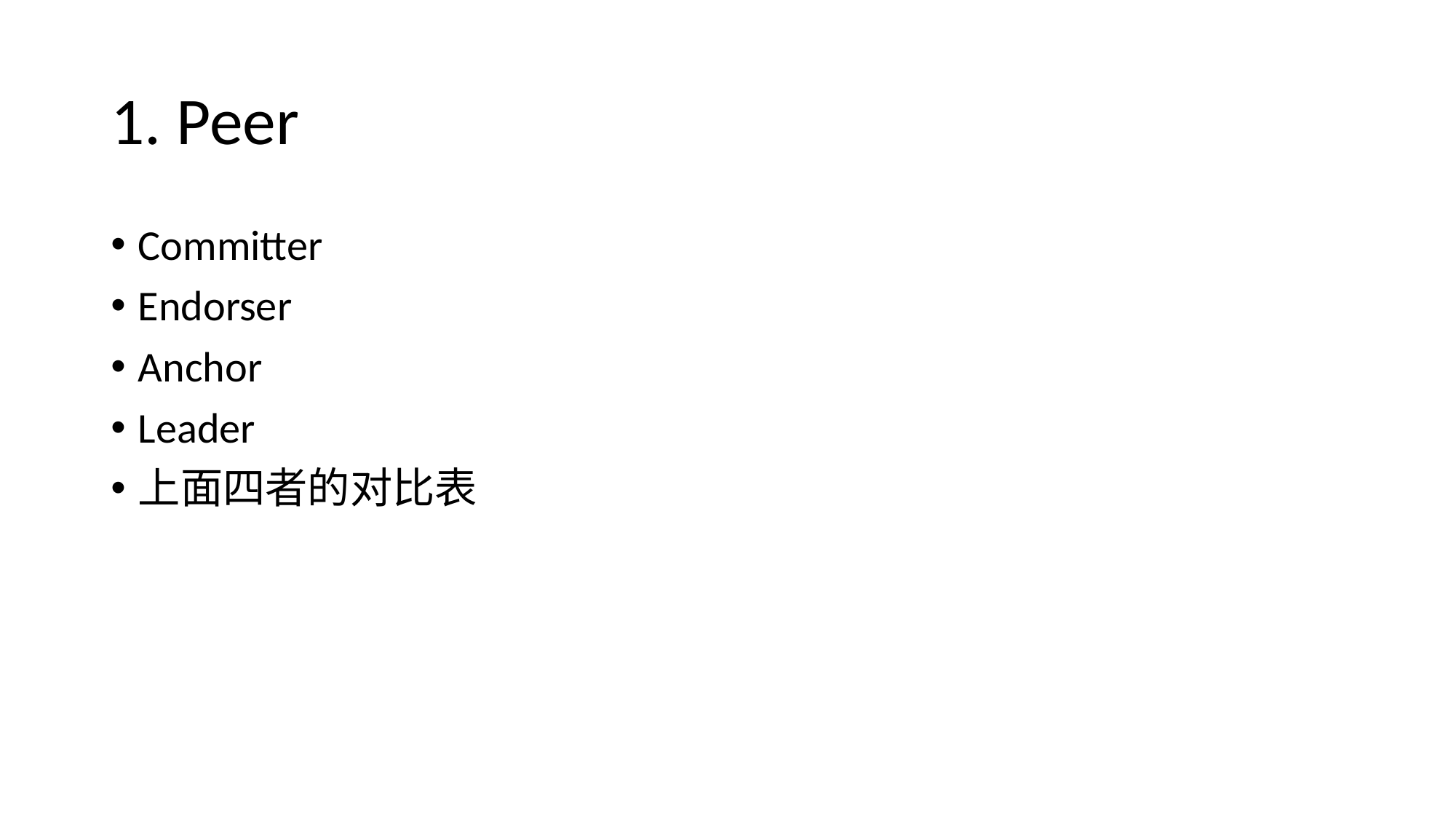

# 1. Peer
Committer
Endorser
Anchor
Leader
上面四者的对比表